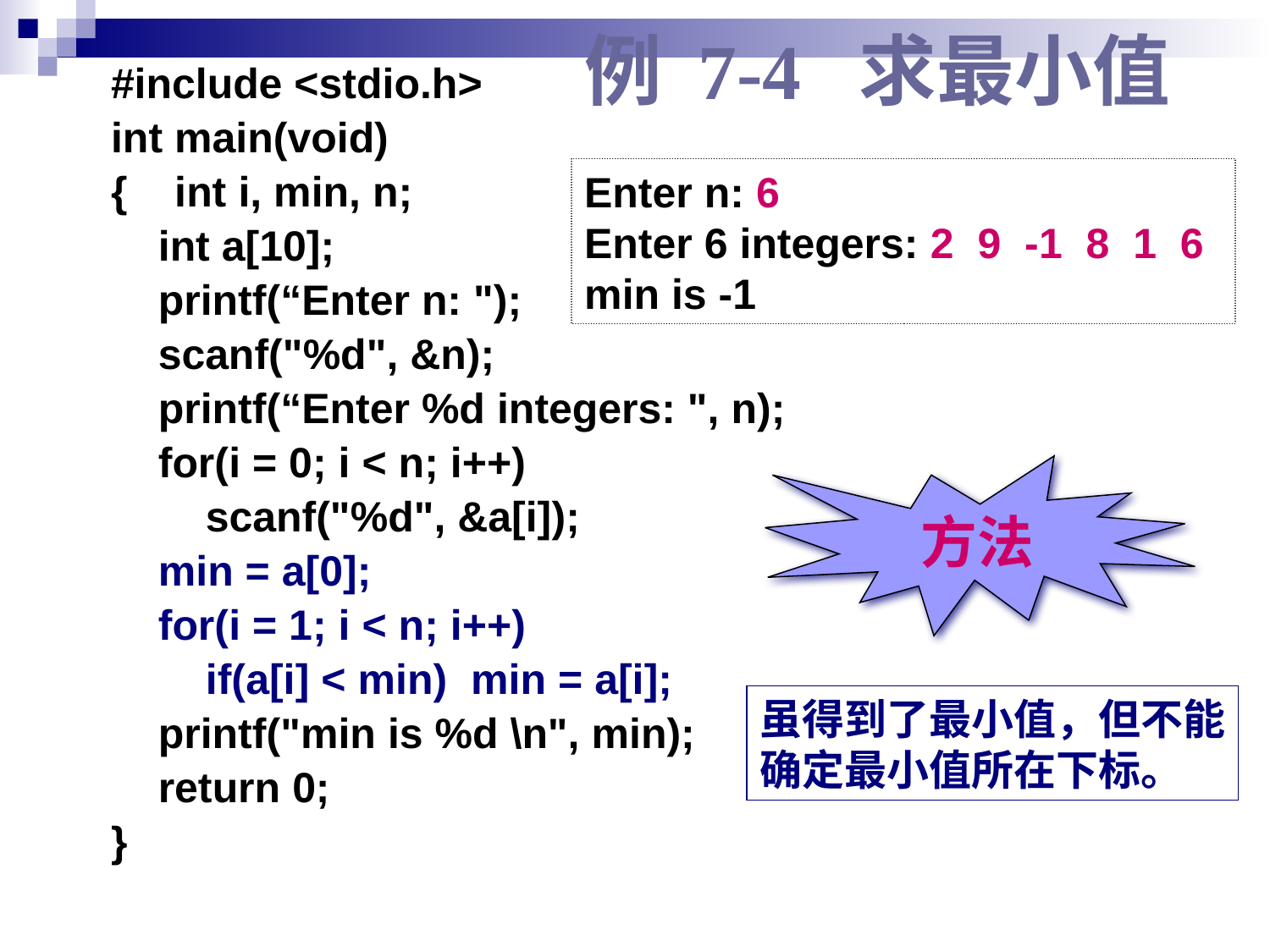

# 例 7-4  求最小值
#include <stdio.h>
int main(void)
{    int i, min, n;
    int a[10];
    printf(“Enter n: ");
    scanf("%d", &n);
    printf(“Enter %d integers: ", n);
    for(i = 0; i < n; i++)
        scanf("%d", &a[i]);
    min = a[0];
    for(i = 1; i < n; i++)
        if(a[i] < min)  min = a[i];
    printf("min is %d \n", min);
    return 0;
}
Enter n: 6
Enter 6 integers: 2  9  -1  8  1  6
min is -1
方法
虽得到了最小值，但不能
确定最小值所在下标。